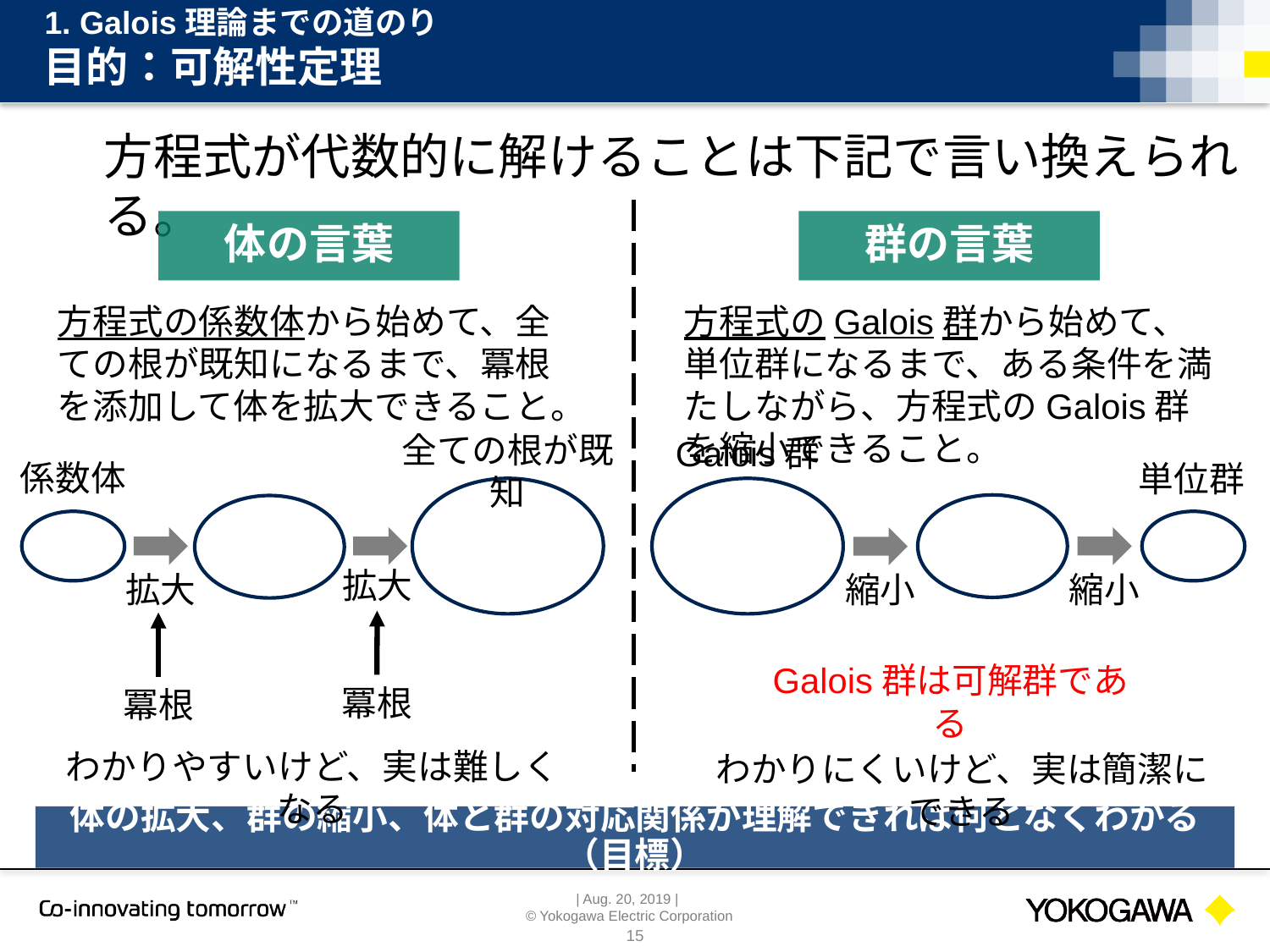

1. Galois理論までの道のり
# 目的：可解性定理
方程式が代数的に解けることは下記で言い換えられる。
体の言葉
群の言葉
方程式のGalois群から始めて、単位群になるまで、ある条件を満たしながら、方程式のGalois群を縮小できること。
方程式の係数体から始めて、全ての根が既知になるまで、冪根を添加して体を拡大できること。
全ての根が既知
Galois群
係数体
単位群

拡大
拡大
縮小
縮小
Galois群は可解群である
冪根
冪根
わかりやすいけど、実は難しくなる
わかりにくいけど、実は簡潔にできる
体の拡大、群の縮小、体と群の対応関係が理解できれば何となくわかる（目標）
15